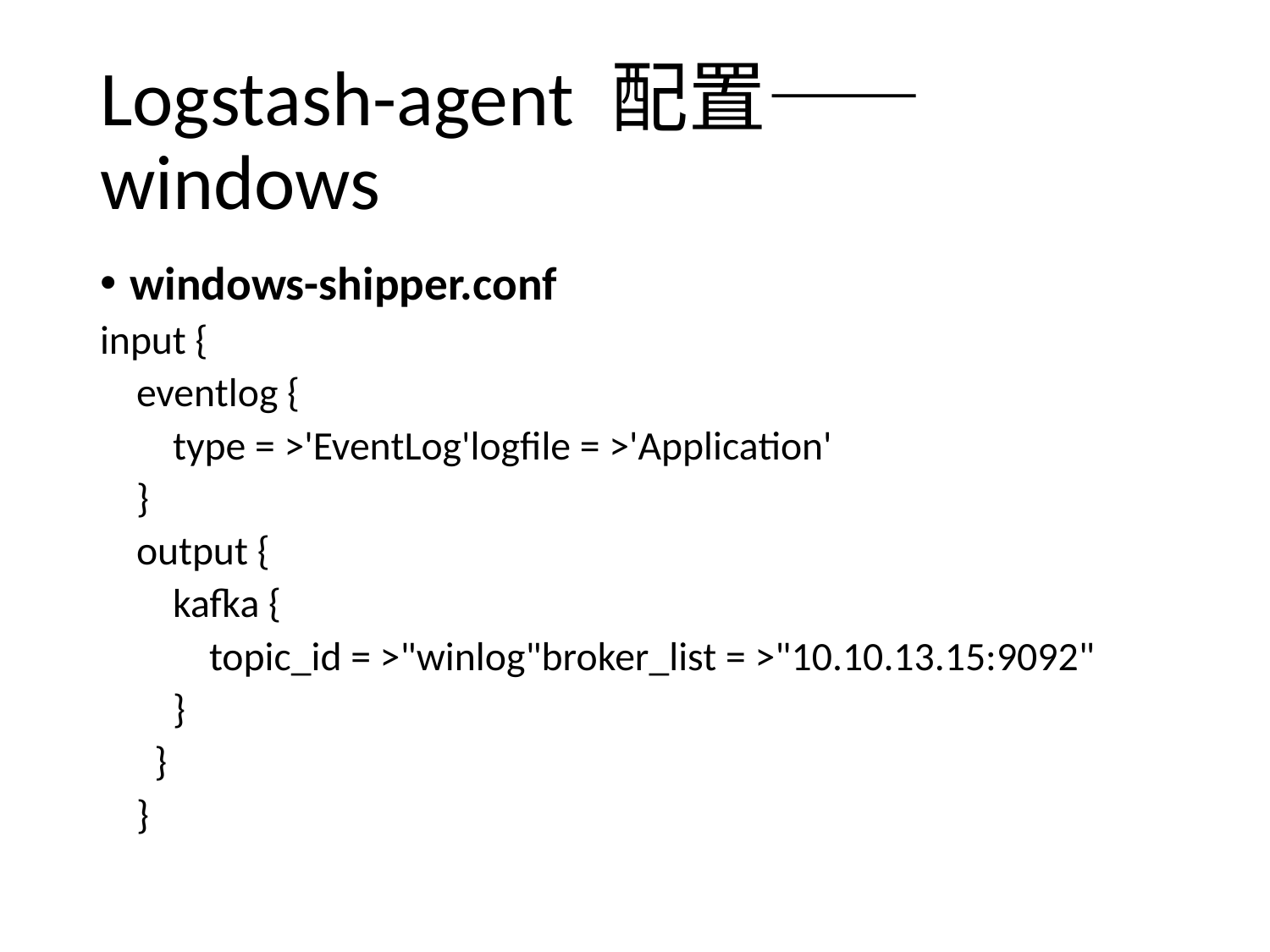

# Logstash-agent 配置——windows
windows-shipper.conf
input {
    eventlog {
        type = >'EventLog'logfile = >'Application'
    }
    output {
        kafka {
            topic_id = >"winlog"broker_list = >"10.10.13.15:9092"
        }
      }
    }